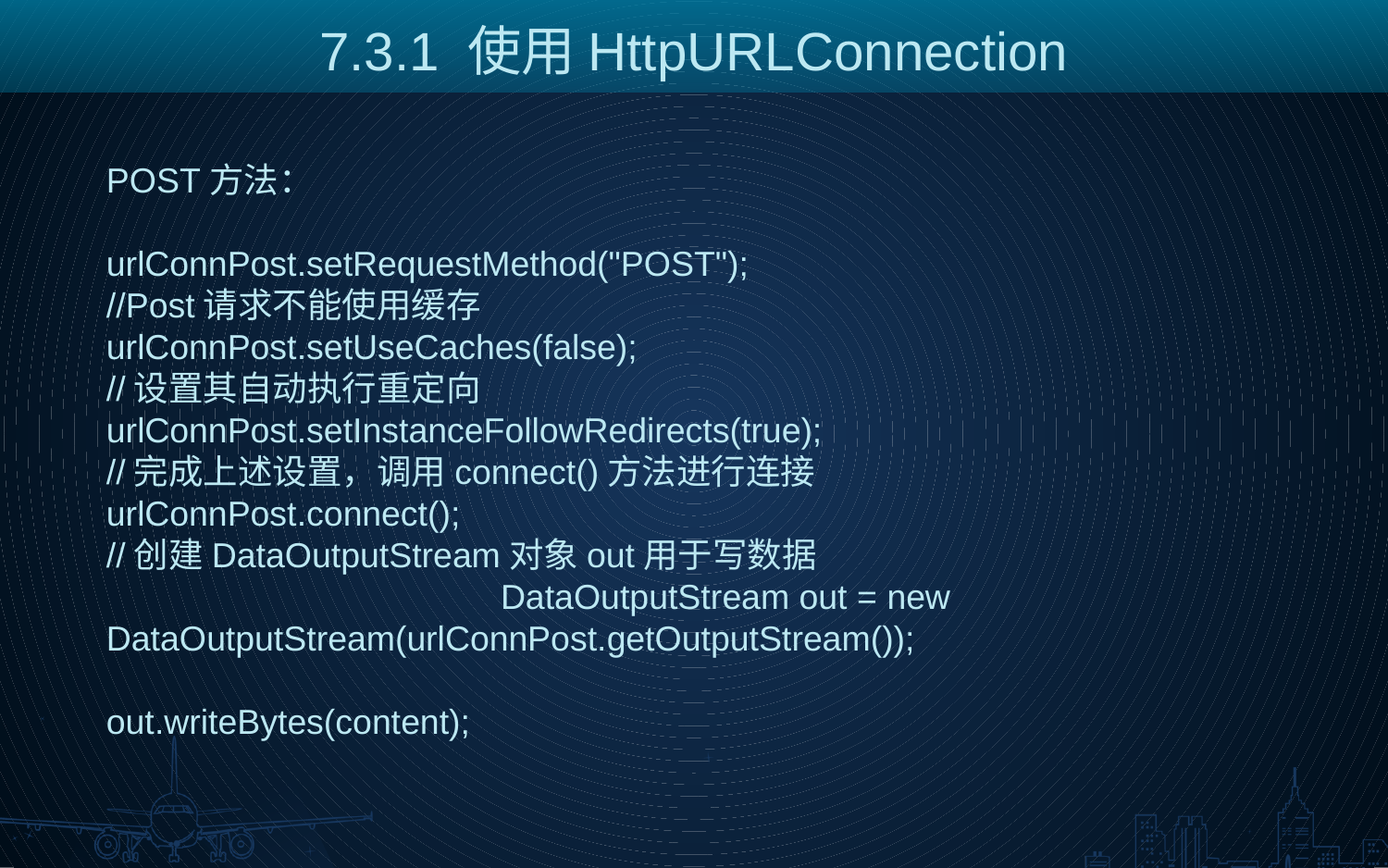

7.3.1 使用HttpURLConnection
POST方法：

urlConnPost.setRequestMethod("POST");
//Post请求不能使用缓存
urlConnPost.setUseCaches(false);
//设置其自动执行重定向
urlConnPost.setInstanceFollowRedirects(true);
//完成上述设置，调用connect()方法进行连接
urlConnPost.connect();
//创建DataOutputStream对象out用于写数据
	    	            DataOutputStream out = new DataOutputStream(urlConnPost.getOutputStream());

out.writeBytes(content);